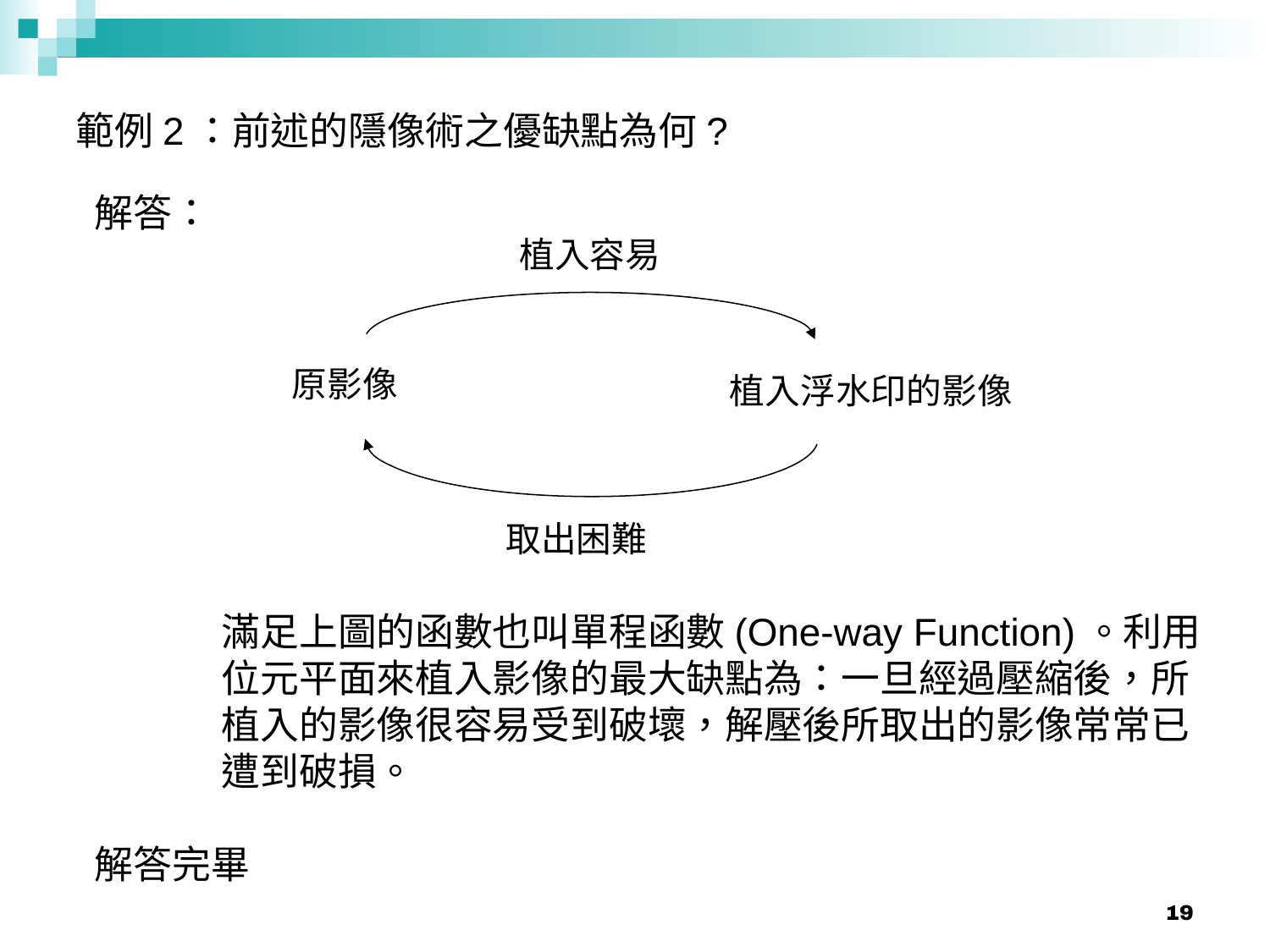

範例2：前述的隱像術之優缺點為何?
解答：

	滿足上圖的函數也叫單程函數(One-way Function)。利用	位元平面來植入影像的最大缺點為：一旦經過壓縮後，所	植入的影像很容易受到破壞，解壓後所取出的影像常常已	遭到破損。

解答完畢
植入容易

原影像
植入浮水印的影像

取出困難
19